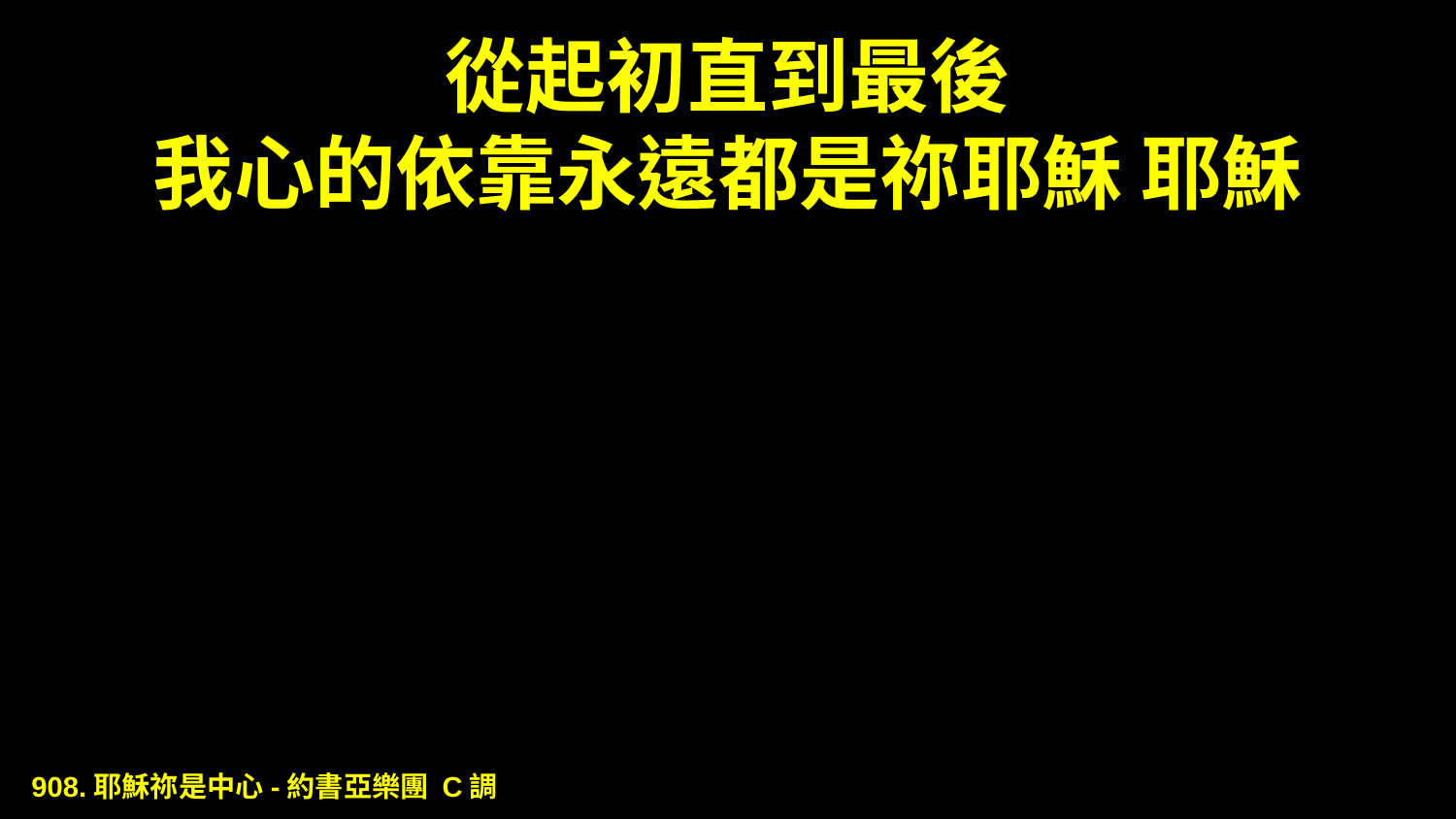

# 從起初直到最後 我心的依靠永遠都是祢耶穌 耶穌
908.耶穌祢是中心-約書亞樂團 C調